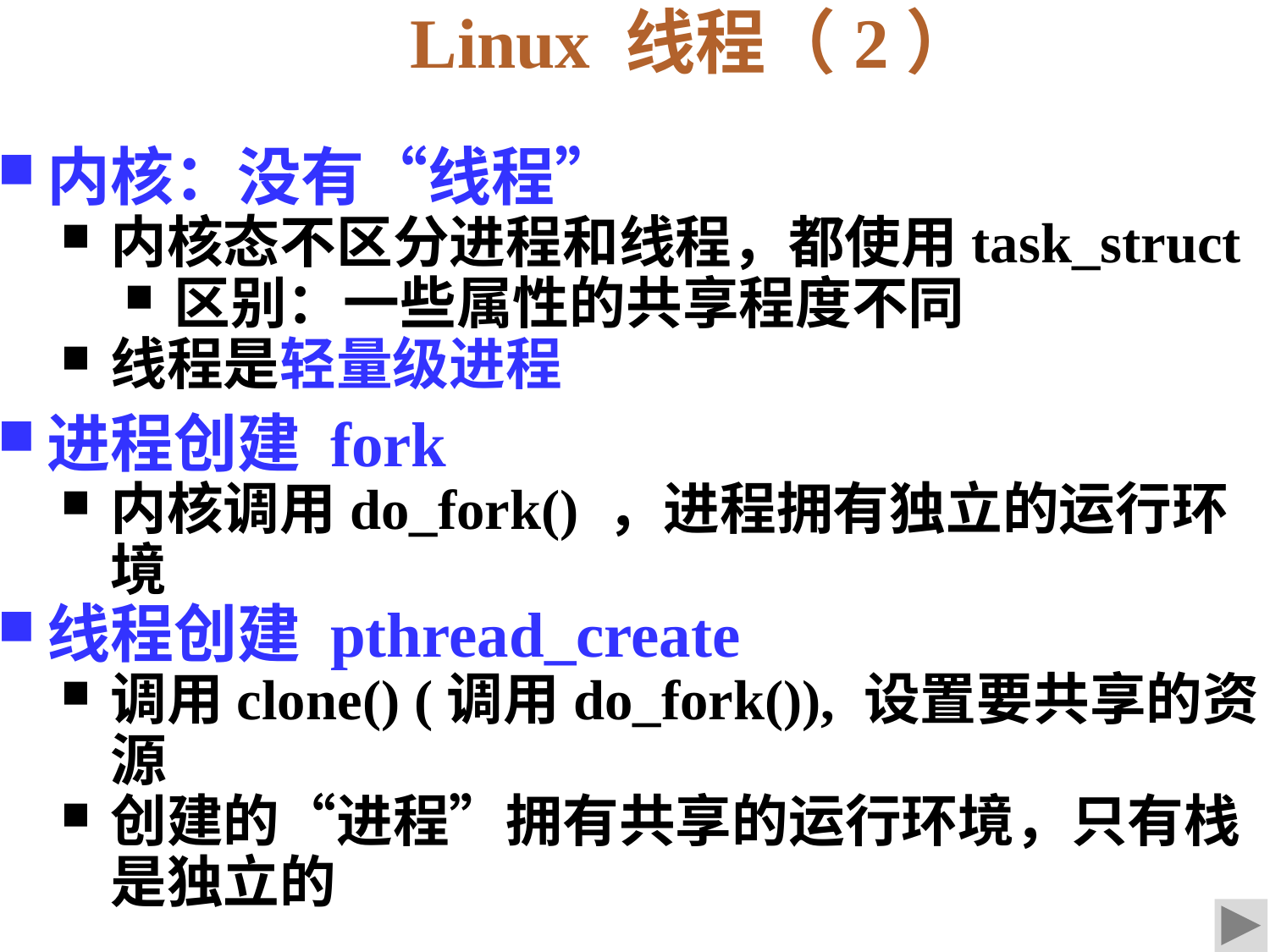

Linux 线程（2）
内核：没有“线程”
内核态不区分进程和线程，都使用task_struct
区别：一些属性的共享程度不同
线程是轻量级进程

进程创建 fork
内核调用do_fork() ，进程拥有独立的运行环境
线程创建 pthread_create
调用clone() (调用do_fork()), 设置要共享的资源
创建的“进程”拥有共享的运行环境，只有栈是独立的